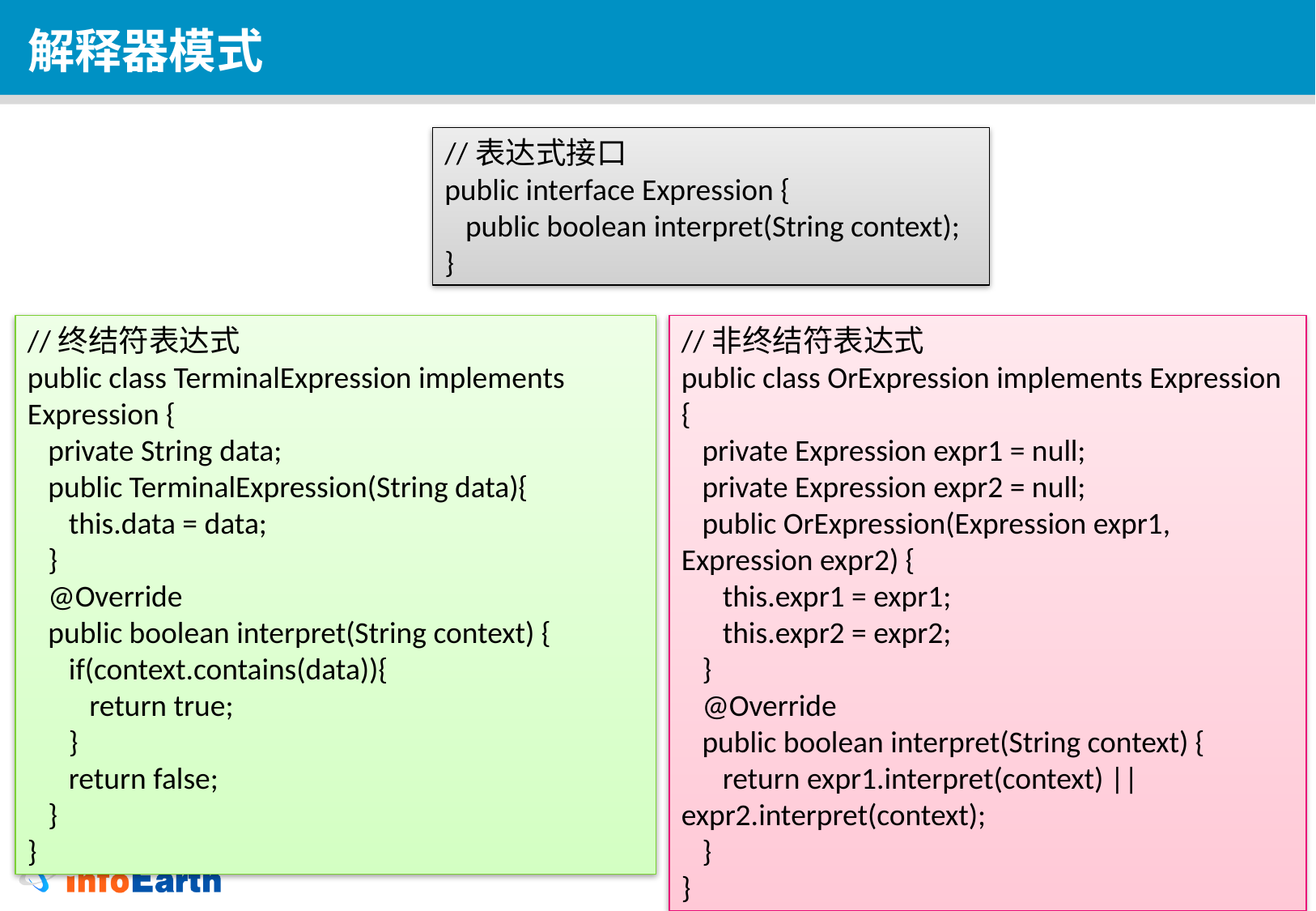

解释器模式
//表达式接口
public interface Expression {
   public boolean interpret(String context);
}
//终结符表达式
public class TerminalExpression implements Expression {
   private String data;
   public TerminalExpression(String data){
      this.data = data;
   }
   @Override
   public boolean interpret(String context) {
      if(context.contains(data)){
         return true;
      }
      return false;
   }
}
//非终结符表达式
public class OrExpression implements Expression {
   private Expression expr1 = null;
   private Expression expr2 = null;
   public OrExpression(Expression expr1, Expression expr2) {
      this.expr1 = expr1;
      this.expr2 = expr2;
   }
   @Override
   public boolean interpret(String context) {
      return expr1.interpret(context) || expr2.interpret(context);
   }
}